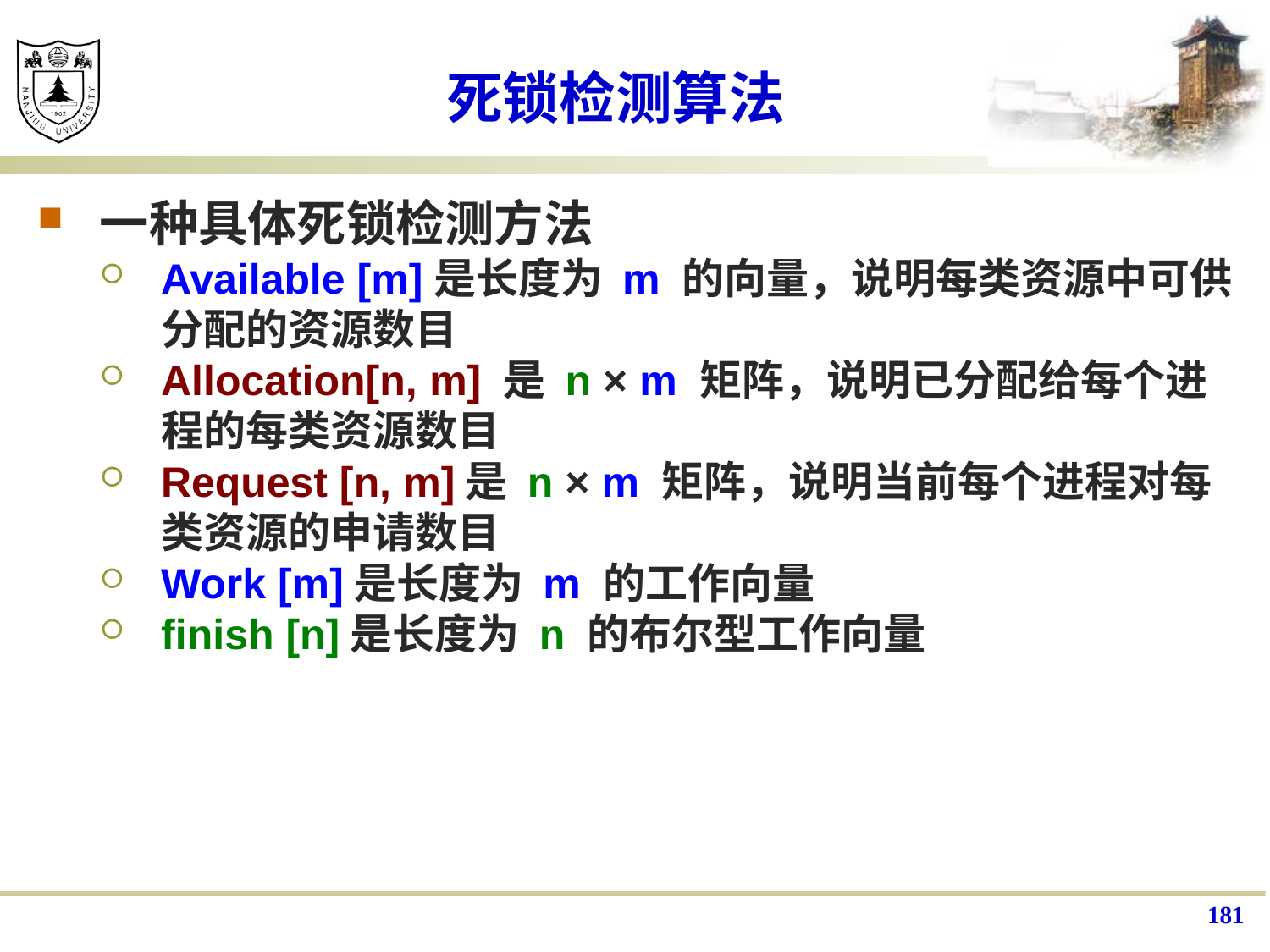

# 死锁检测算法
一种具体死锁检测方法
Available [m]是长度为 m 的向量，说明每类资源中可供分配的资源数目
Allocation[n, m] 是 n × m 矩阵，说明已分配给每个进程的每类资源数目
Request [n, m]是 n × m 矩阵，说明当前每个进程对每类资源的申请数目
Work [m]是长度为 m 的工作向量
finish [n]是长度为 n 的布尔型工作向量

181